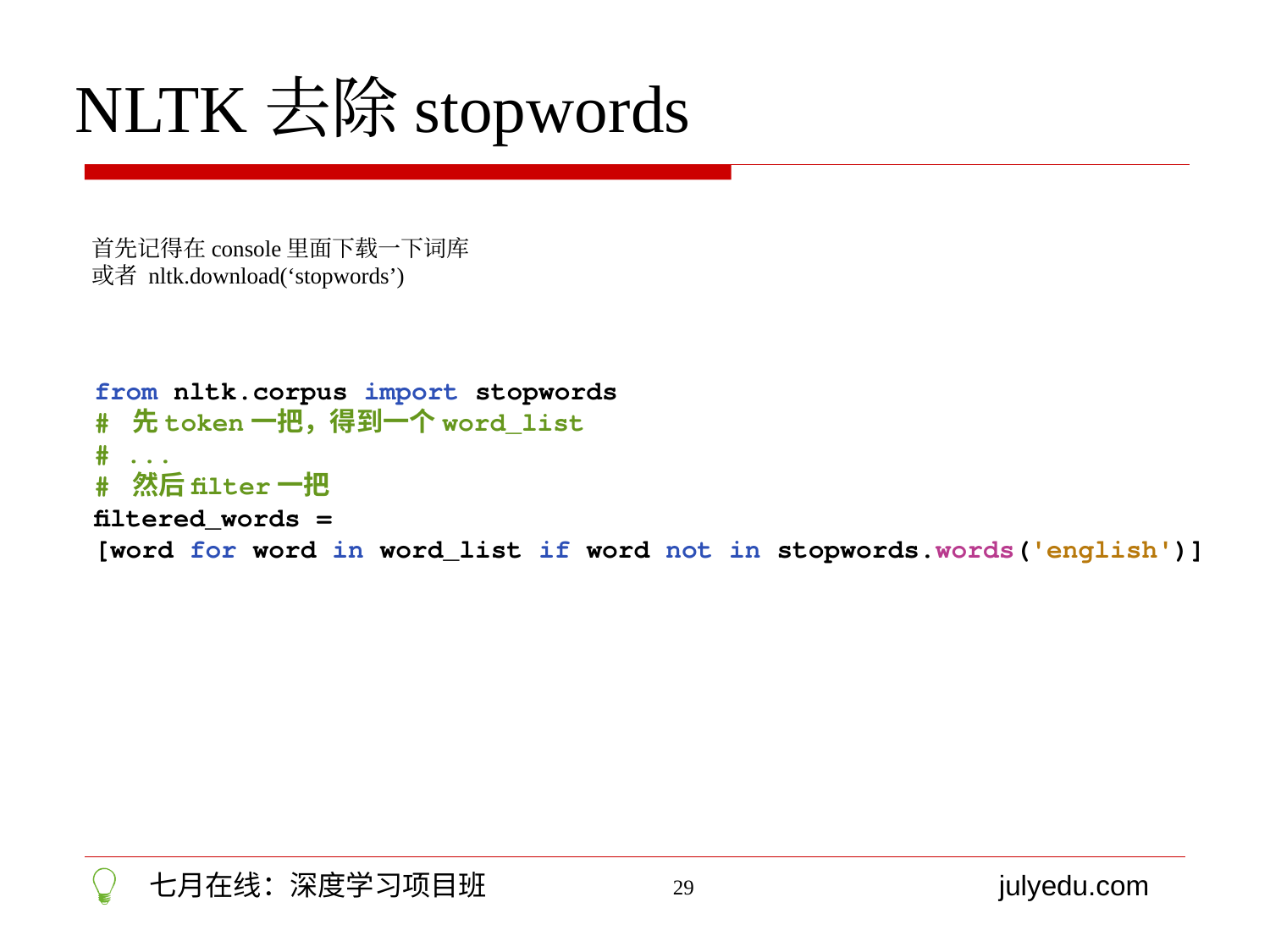

NLTK去除stopwords
首先记得在console里面下载一下词库
或者 nltk.download(‘stopwords’)
from nltk.corpus import stopwords
# 先token一把，得到一个word_list
# ...
# 然后filter一把
filtered_words =
[word for word in word_list if word not in stopwords.words('english')]
29